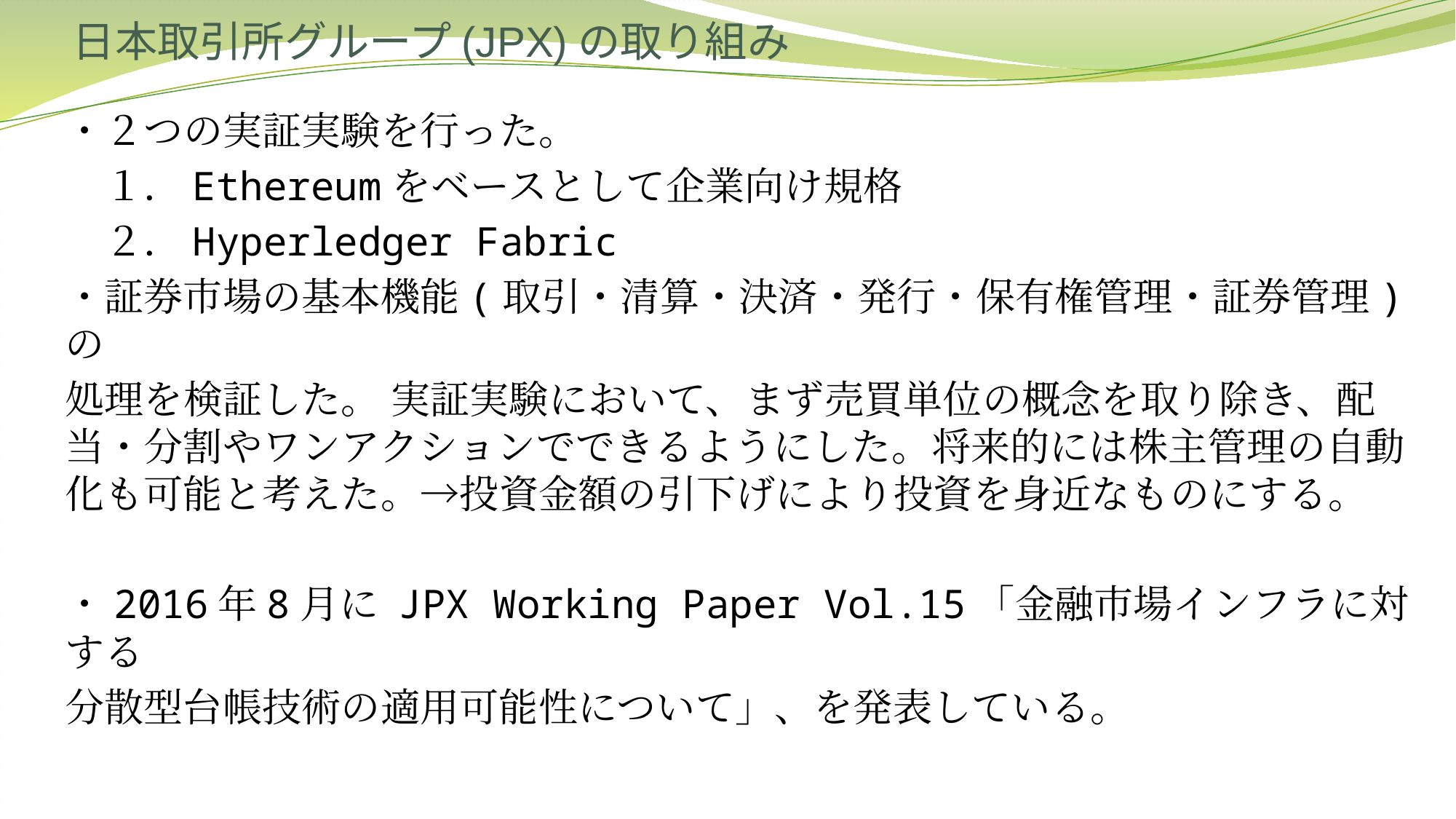

# 日本取引所グループ(JPX)の取り組み
・２つの実証実験を行った。
　１．Ethereumをベースとして企業向け規格
　２．Hyperledger Fabric
・証券市場の基本機能(取引・清算・決済・発行・保有権管理・証券管理)の
処理を検証した。 実証実験において、まず売買単位の概念を取り除き、配当・分割やワンアクションでできるようにした。将来的には株主管理の自動化も可能と考えた。→投資金額の引下げにより投資を身近なものにする。

・2016年8月に JPX Working Paper Vol.15「金融市場インフラに対する
分散型台帳技術の適用可能性について」、を発表している。